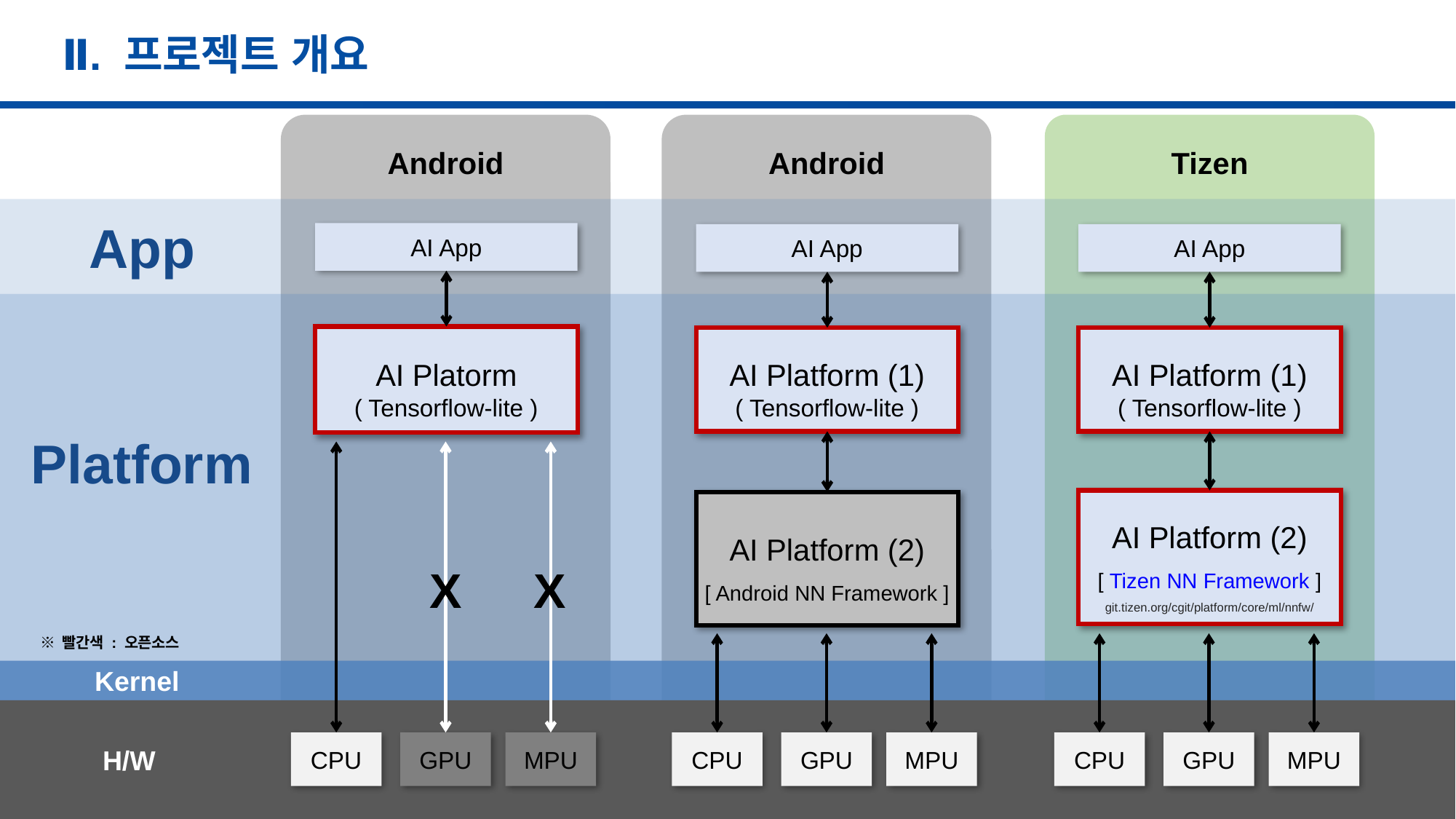

Ⅱ. 프로젝트 개요

Android
AI App
AI Platorm
( Tensorflow-lite )
X
X
CPU
GPU
MPU
Android
AI App
AI Platform (1)
( Tensorflow-lite )
AI Platform (2)
[ Android NN Framework ]
CPU
GPU
MPU
Tizen
AI App
AI Platform (1)
( Tensorflow-lite )
AI Platform (2)
[ Tizen NN Framework ]
git.tizen.org/cgit/platform/core/ml/nnfw/
CPU
GPU
MPU

App

Platform
※ 빨간색 : 오픈소스
           Kernel
            H/W
3/28